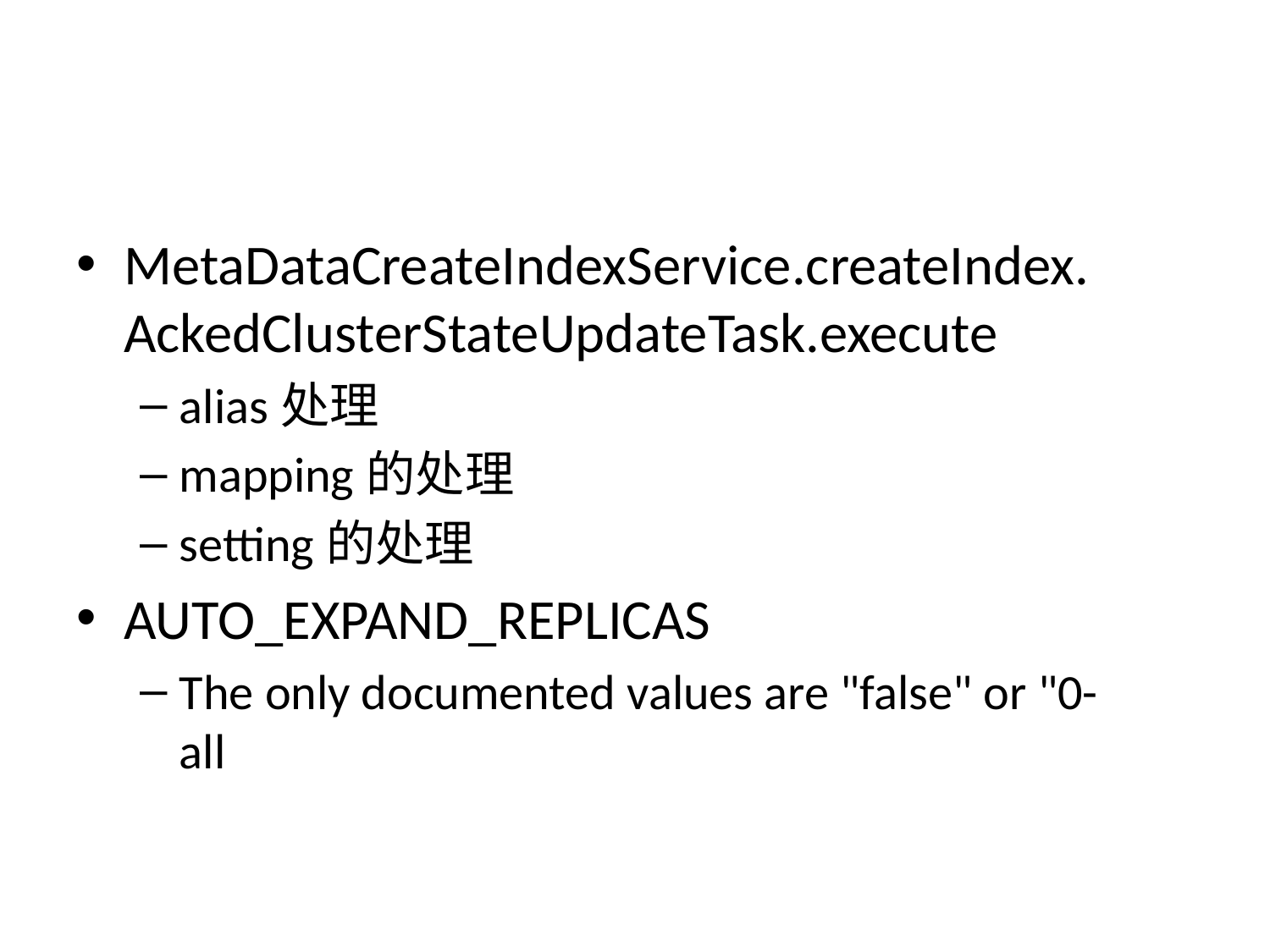

#
MetaDataCreateIndexService.createIndex. AckedClusterStateUpdateTask.execute
alias处理
mapping的处理
setting的处理
AUTO_EXPAND_REPLICAS
The only documented values are "false" or "0-
all